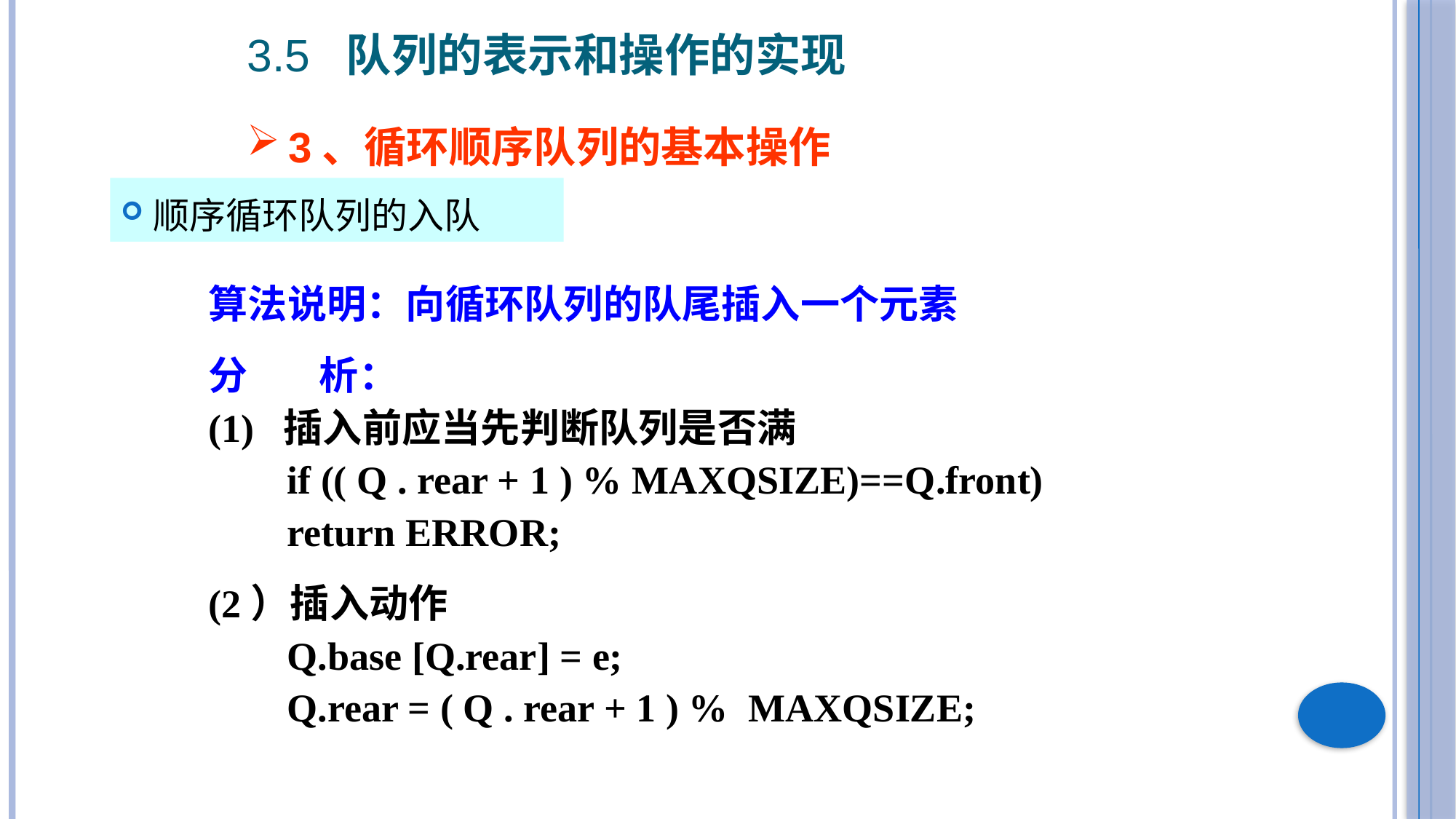

3.5  队列的表示和操作的实现
3、循环顺序队列的基本操作

顺序循环队列的入队
算法说明：向循环队列的队尾插入一个元素
分        析：
(1)  插入前应当先判断队列是否满
        if (( Q . rear + 1 ) % MAXQSIZE)==Q.front)
        return ERROR;
(2）插入动作
        Q.base [Q.rear] = e;
        Q.rear = ( Q . rear + 1 ) %  MAXQSIZE;